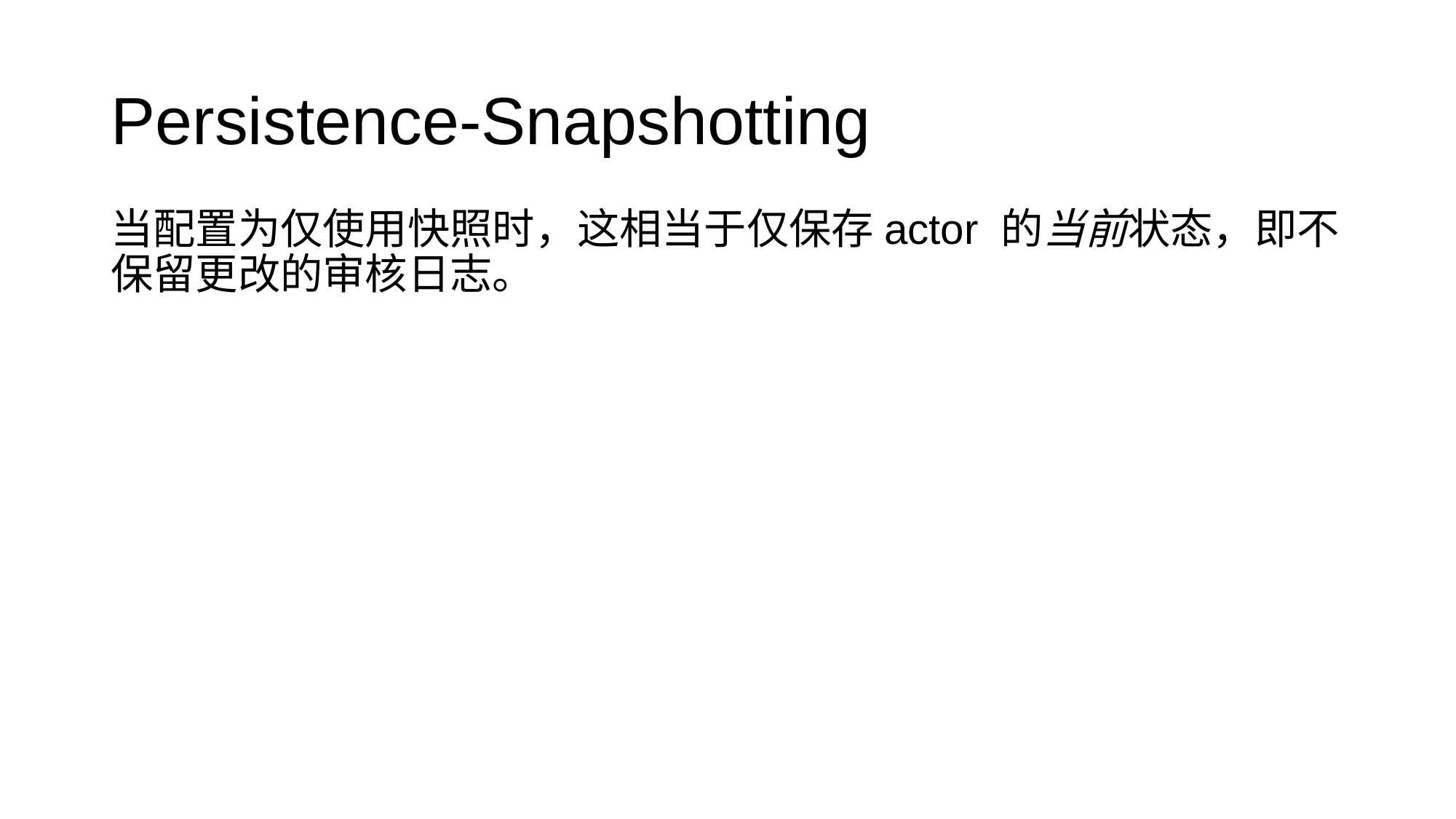

# Persistence-Snapshotting
当配置为仅使用快照时，这相当于仅保存actor 的当前状态，即不保留更改的审核日志。